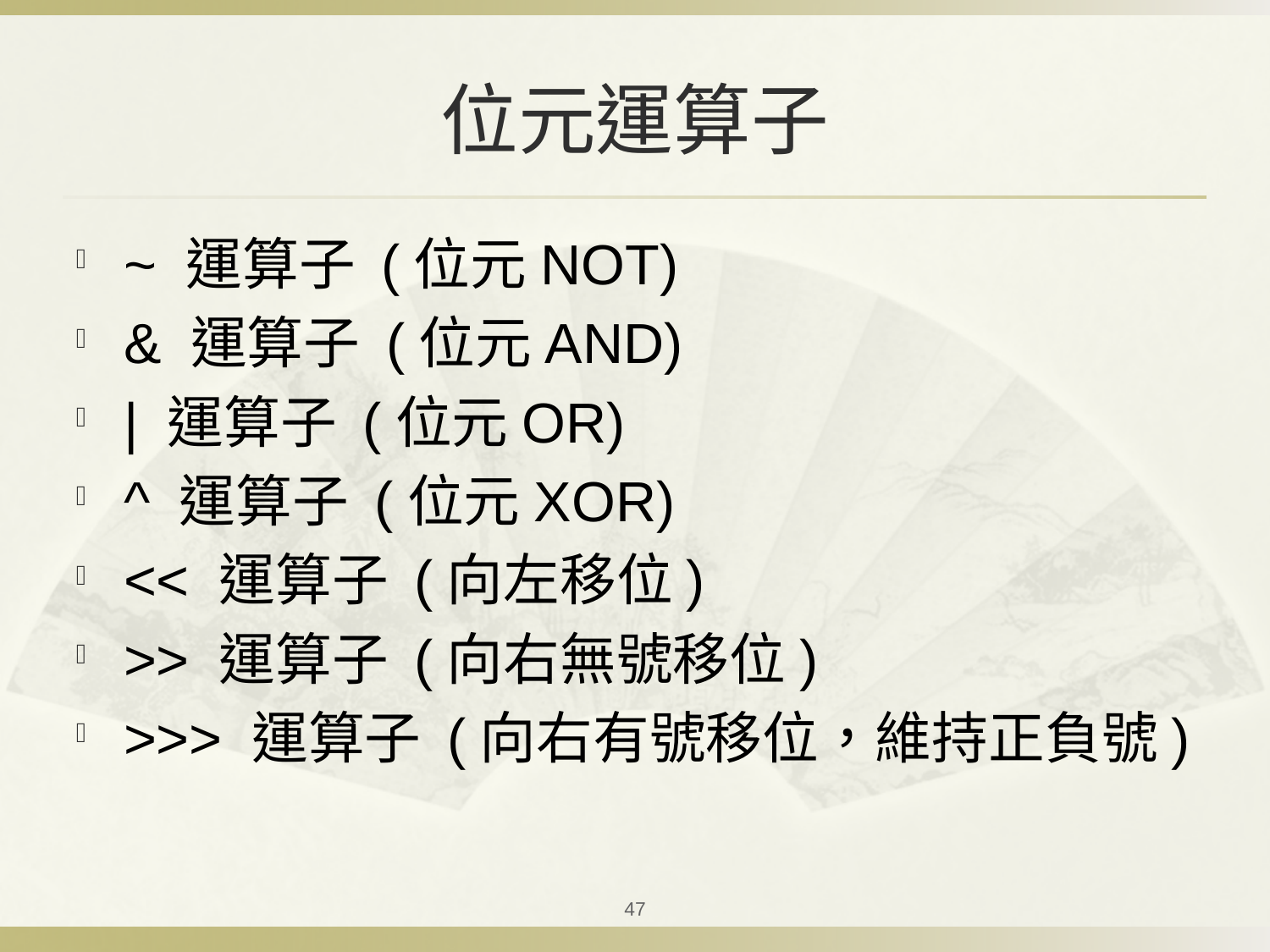

# 位元運算子
~ 運算子 (位元NOT)
& 運算子 (位元AND)
| 運算子 (位元OR)
^ 運算子 (位元XOR)
<< 運算子 (向左移位)
>> 運算子 (向右無號移位)
>>> 運算子 (向右有號移位，維持正負號)

47